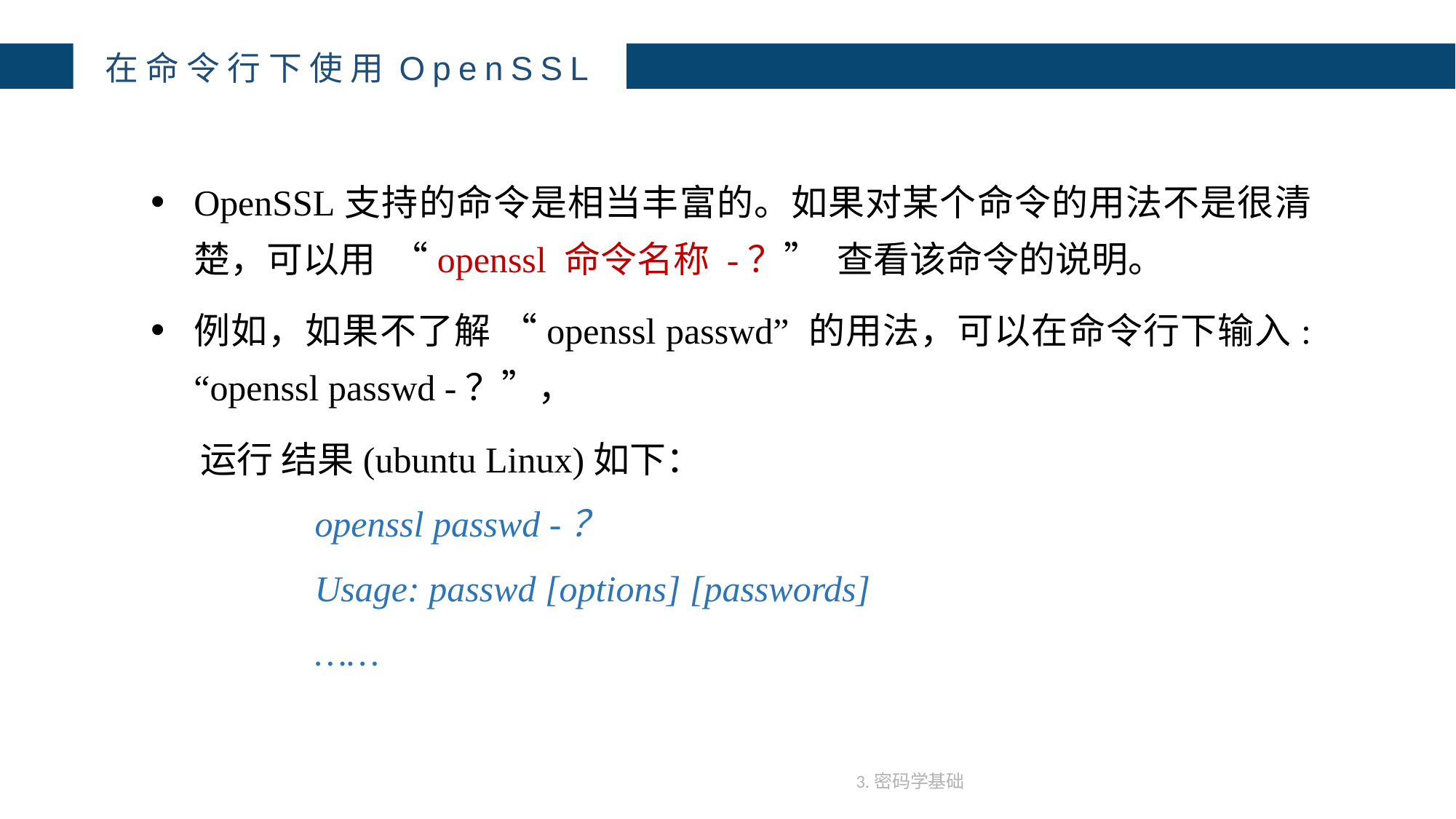

在命令行下使用OpenSSL
OpenSSL支持的命令是相当丰富的。如果对某个命令的用法不是很清楚，可以用  “openssl 命令名称 -？”  查看该命令的说明。
例如，如果不了解 “openssl passwd” 的用法，可以在命令行下输入: “openssl passwd -？”，
     运行 结果(ubuntu Linux)如下：
	openssl passwd -？
	Usage: passwd [options] [passwords]
	……
3.密码学基础
66